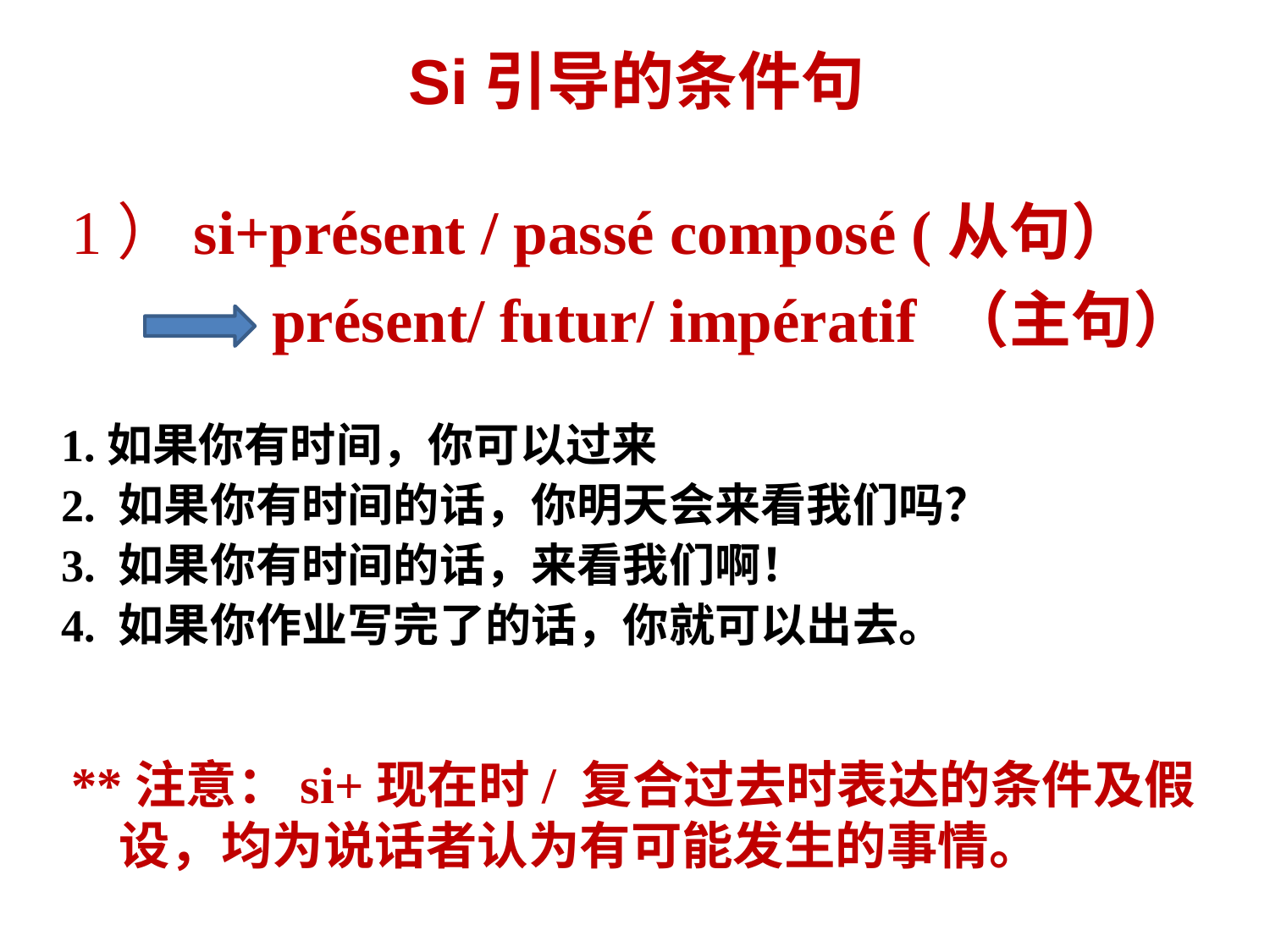

# Si引导的条件句
1）si+présent / passé composé (从句）
             présent/ futur/ impératif （主句）

1.如果你有时间，你可以过来
2. 如果你有时间的话，你明天会来看我们吗？
3. 如果你有时间的话，来看我们啊！
4. 如果你作业写完了的话，你就可以出去。
**注意：si+现在时/ 复合过去时表达的条件及假设，均为说话者认为有可能发生的事情。